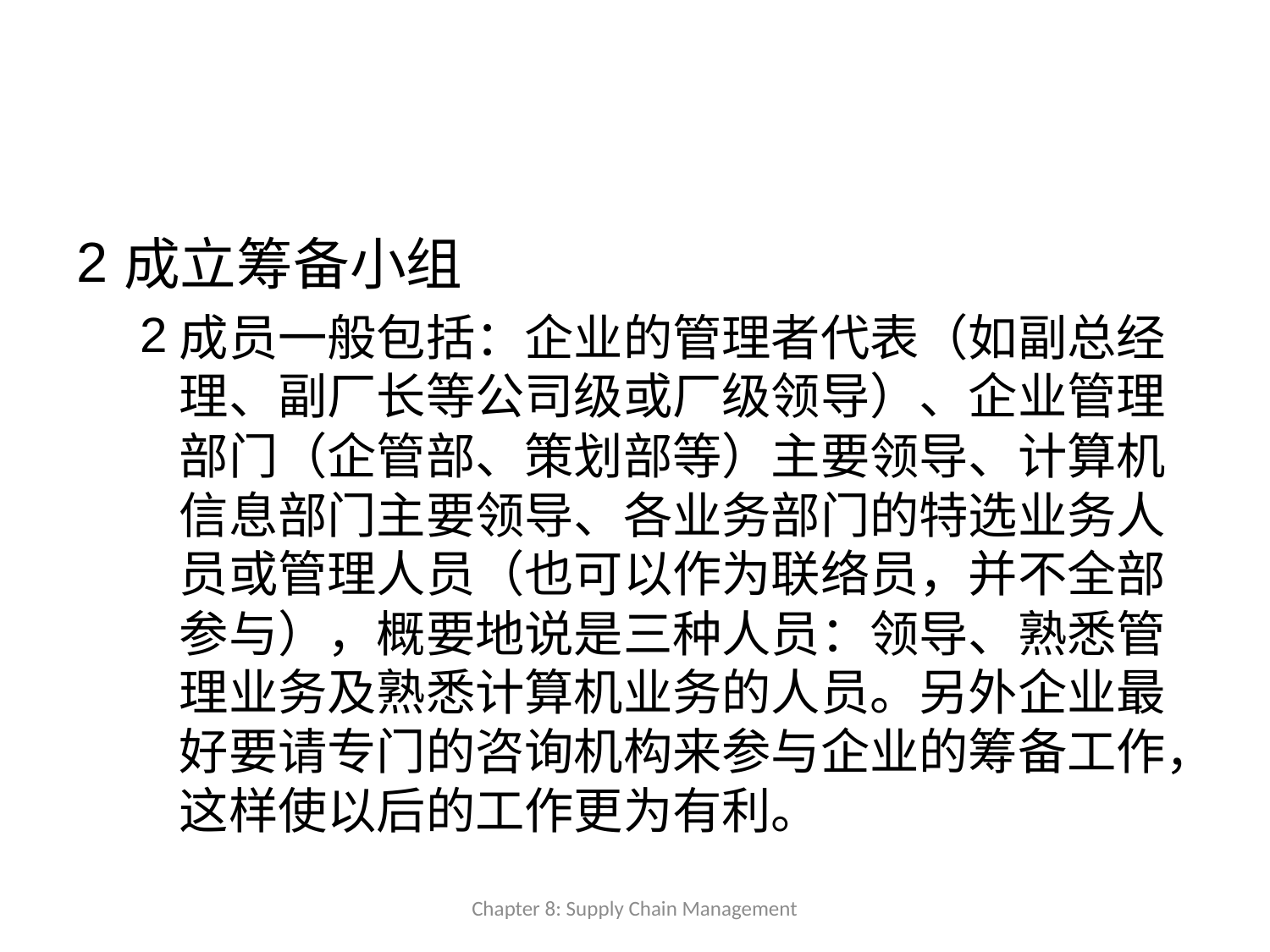

成立筹备小组
成员一般包括：企业的管理者代表（如副总经理、副厂长等公司级或厂级领导）、企业管理部门（企管部、策划部等）主要领导、计算机信息部门主要领导、各业务部门的特选业务人员或管理人员（也可以作为联络员，并不全部参与），概要地说是三种人员：领导、熟悉管理业务及熟悉计算机业务的人员。另外企业最好要请专门的咨询机构来参与企业的筹备工作，这样使以后的工作更为有利。
Chapter 8: Supply Chain Management